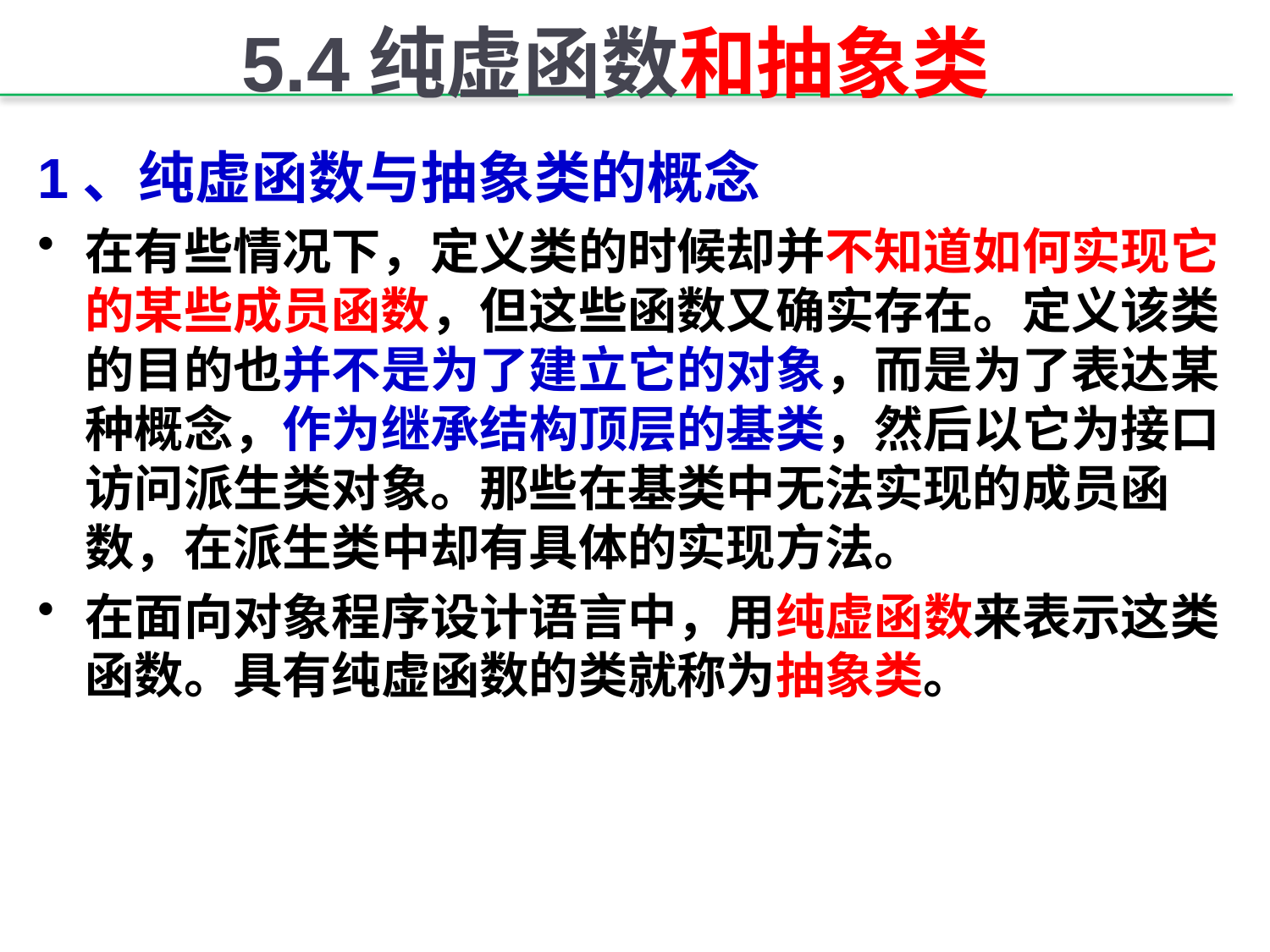

# 5.4纯虚函数和抽象类
1、纯虚函数与抽象类的概念
在有些情况下，定义类的时候却并不知道如何实现它的某些成员函数，但这些函数又确实存在。定义该类的目的也并不是为了建立它的对象，而是为了表达某种概念，作为继承结构顶层的基类，然后以它为接口访问派生类对象。那些在基类中无法实现的成员函数，在派生类中却有具体的实现方法。
在面向对象程序设计语言中，用纯虚函数来表示这类函数。具有纯虚函数的类就称为抽象类。